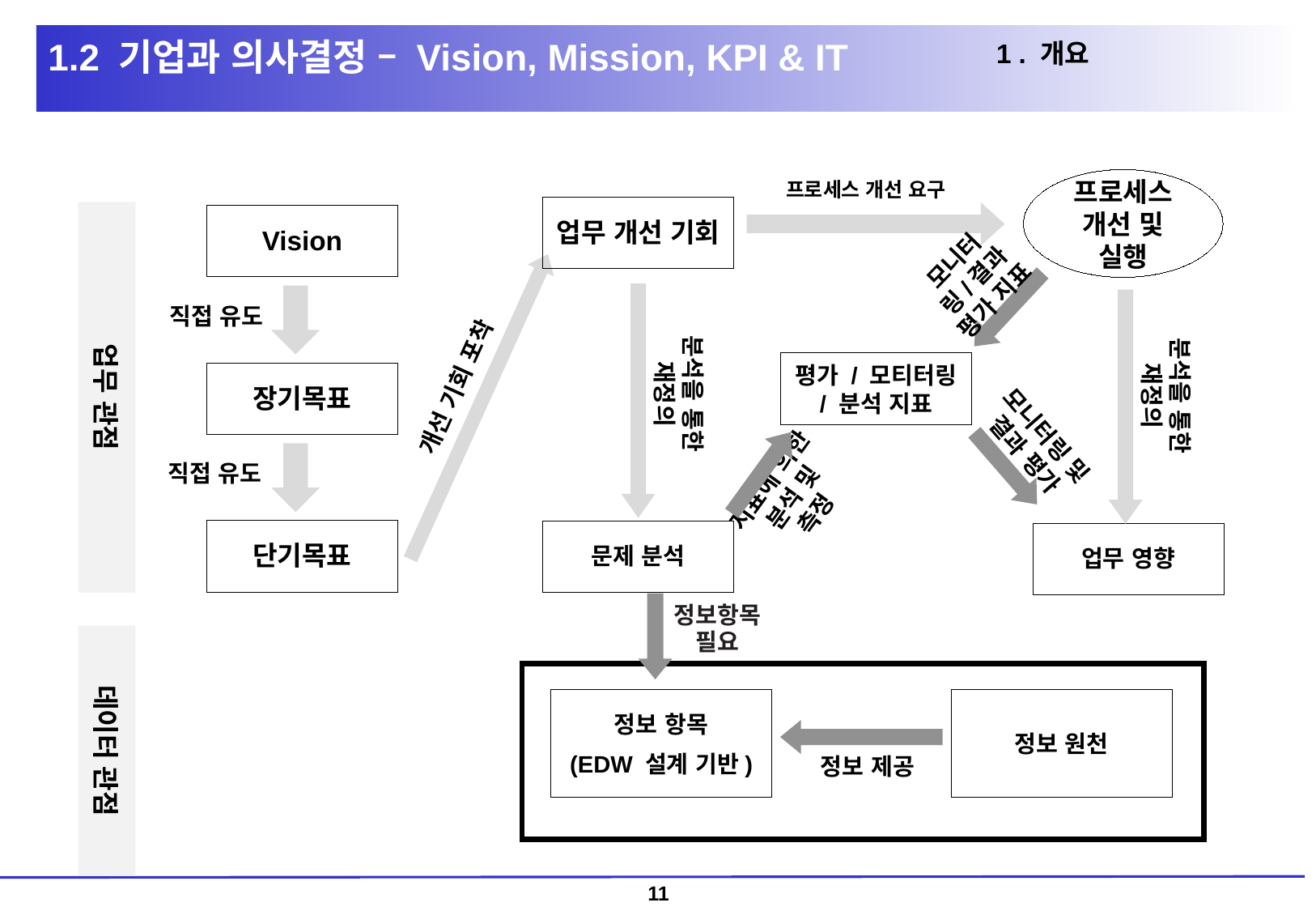

1 . 개요
1.2 기업과 의사결정 – Vision, Mission, KPI & IT

프로세스 개선 및 실행
프로세스 개선 요구
업무 개선 기회
업무 관점
Vision

모니터링/결과 평가 지표

직접 유도
분석을 통한 재정의
분석을 통한 재정의
평가 / 모티터링 / 분석 지표
장기목표
개선 기회 포착
모니터링 및 결과 평가

직접 유도
지표에 의한 분석 및 측정
단기목표
문제 분석
업무 영향

정보항목필요
데이터 관점

정보 항목
(EDW 설계 기반)
정보 원천
정보 제공